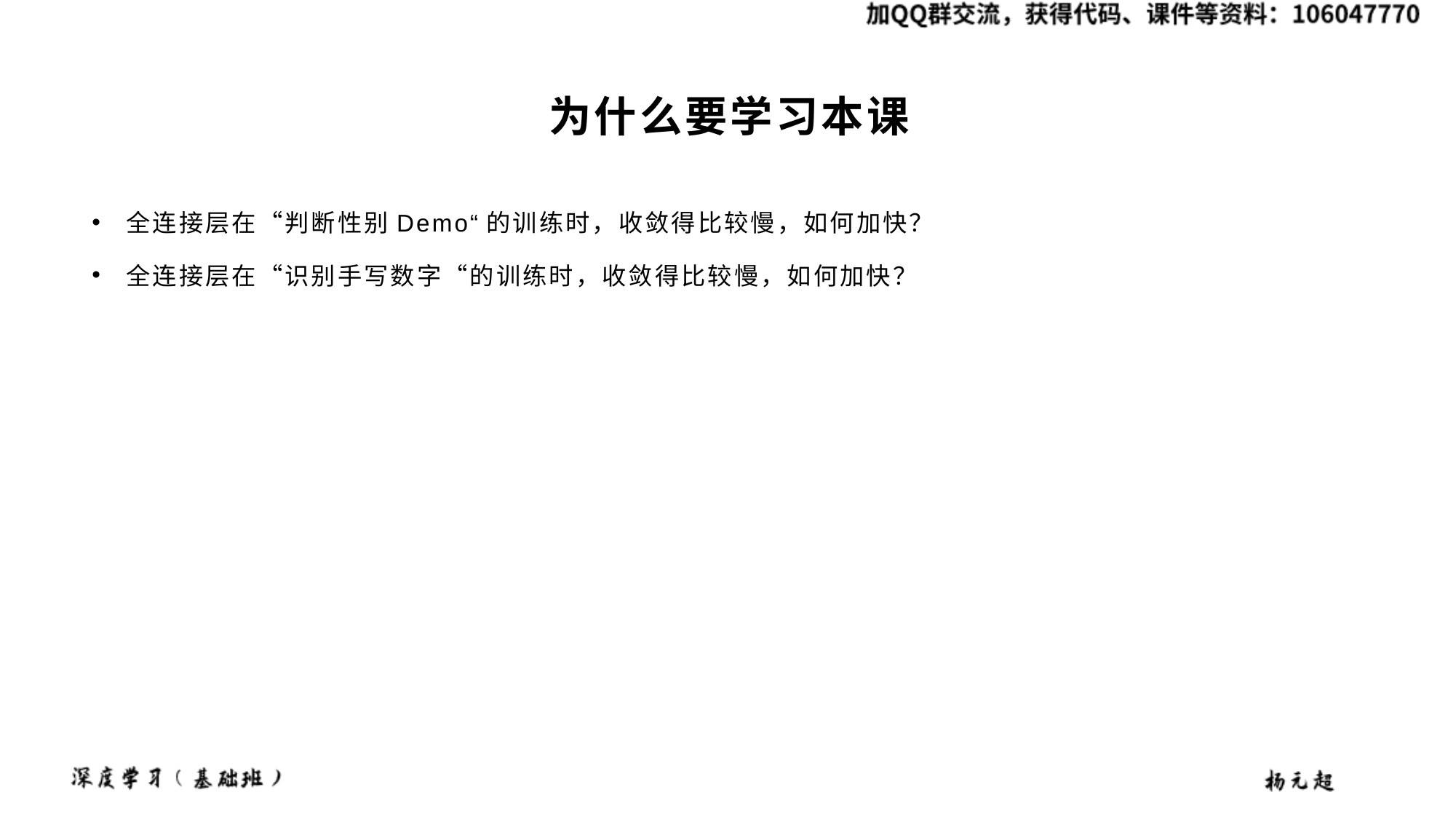

# 为什么要学习本课
全连接层在“判断性别Demo“的训练时，收敛得比较慢，如何加快？
全连接层在“识别手写数字“的训练时，收敛得比较慢，如何加快？